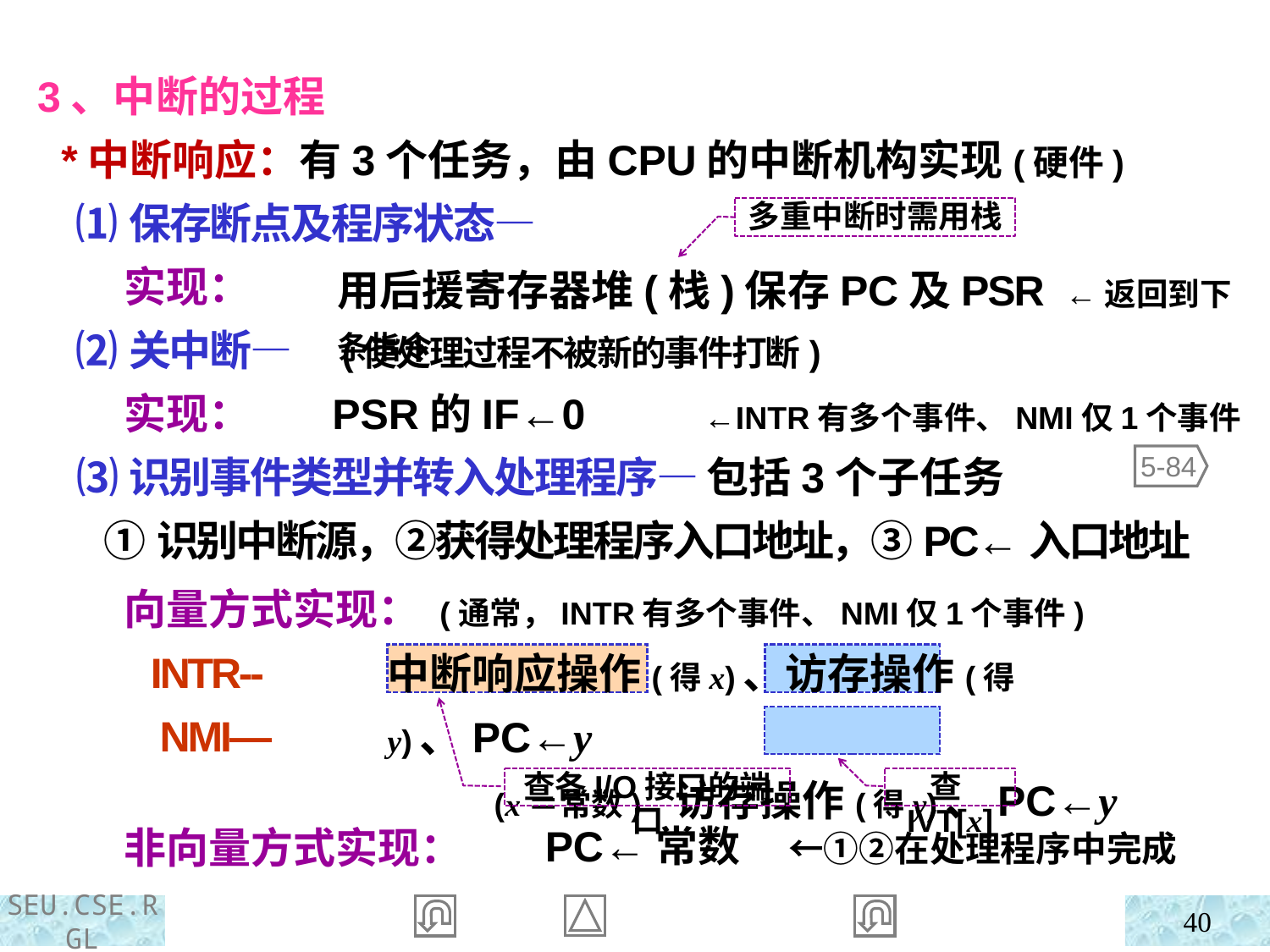

3、中断的过程
  *中断响应：有3个任务，由CPU的中断机构实现(硬件)
     ⑴保存断点及程序状态—
        实现：
     ⑵关中断—     (使处理过程不被新的事件打断)
        实现：
     ⑶识别事件类型并转入处理程序— 包括3个子任务
       ①识别中断源，②获得处理程序入口地址，③PC←入口地址
        向量方式实现： (通常，INTR有多个事件、NMI仅1个事件)
            INTR--
             NMI—

        非向量方式实现：
多重中断时需用栈
用后援寄存器堆(栈)保存PC及PSR  ←返回到下条指令
PSR的IF←0          ←INTR有多个事件、NMI仅1个事件
5-84
中断响应操作(得x)、访存操作(得y)、PC←y
         (x＝常数)  访存操作(得y)、PC←y

查各I/O接口的端口
查IVT[x]
PC←常数     ←①②在处理程序中完成

40